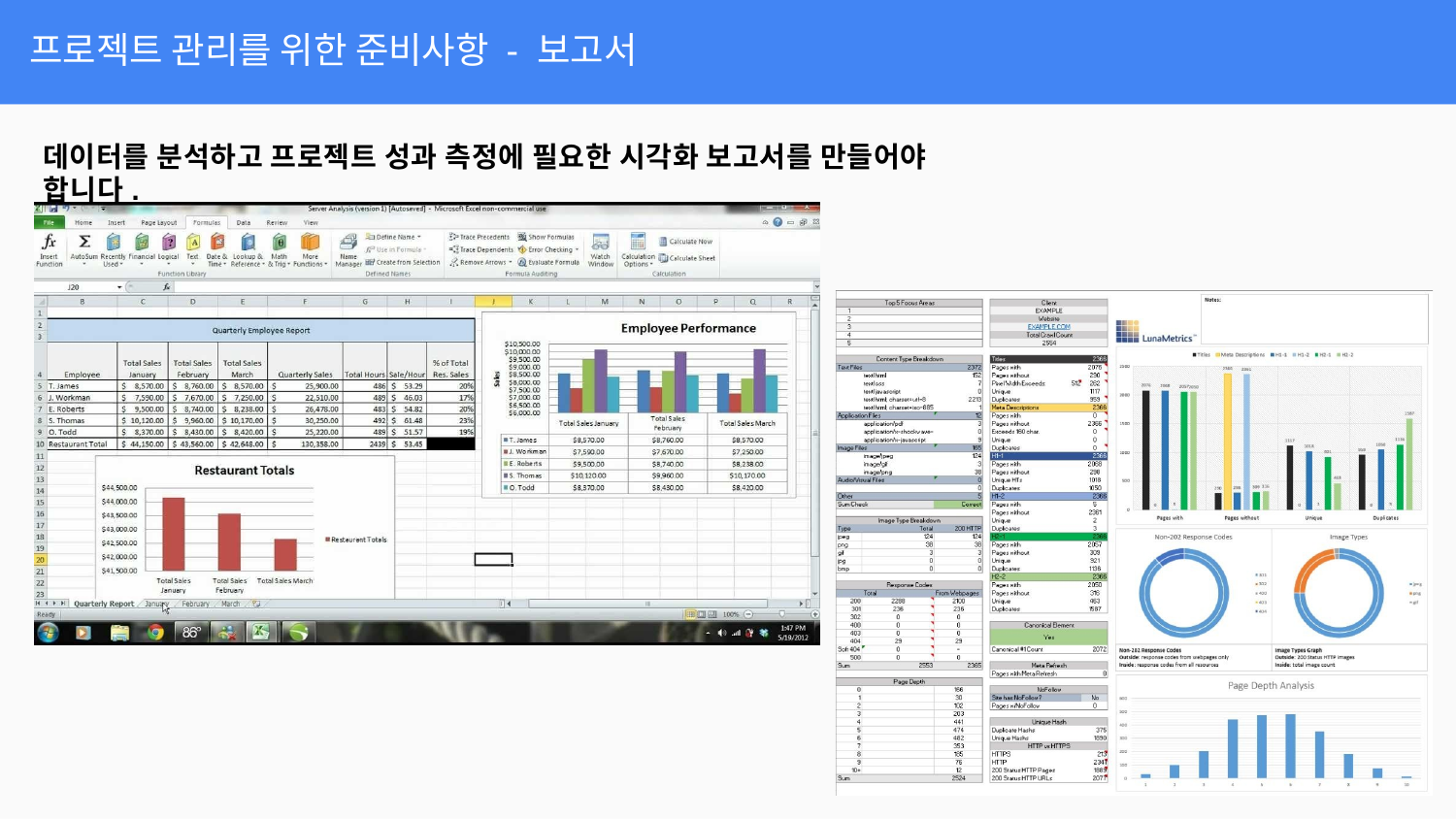

프로젝트 관리를 위한 준비사항 - 보고서
# 데이터를 분석하고 프로젝트 성과 측정에 필요한 시각화 보고서를 만들어야  합니다.